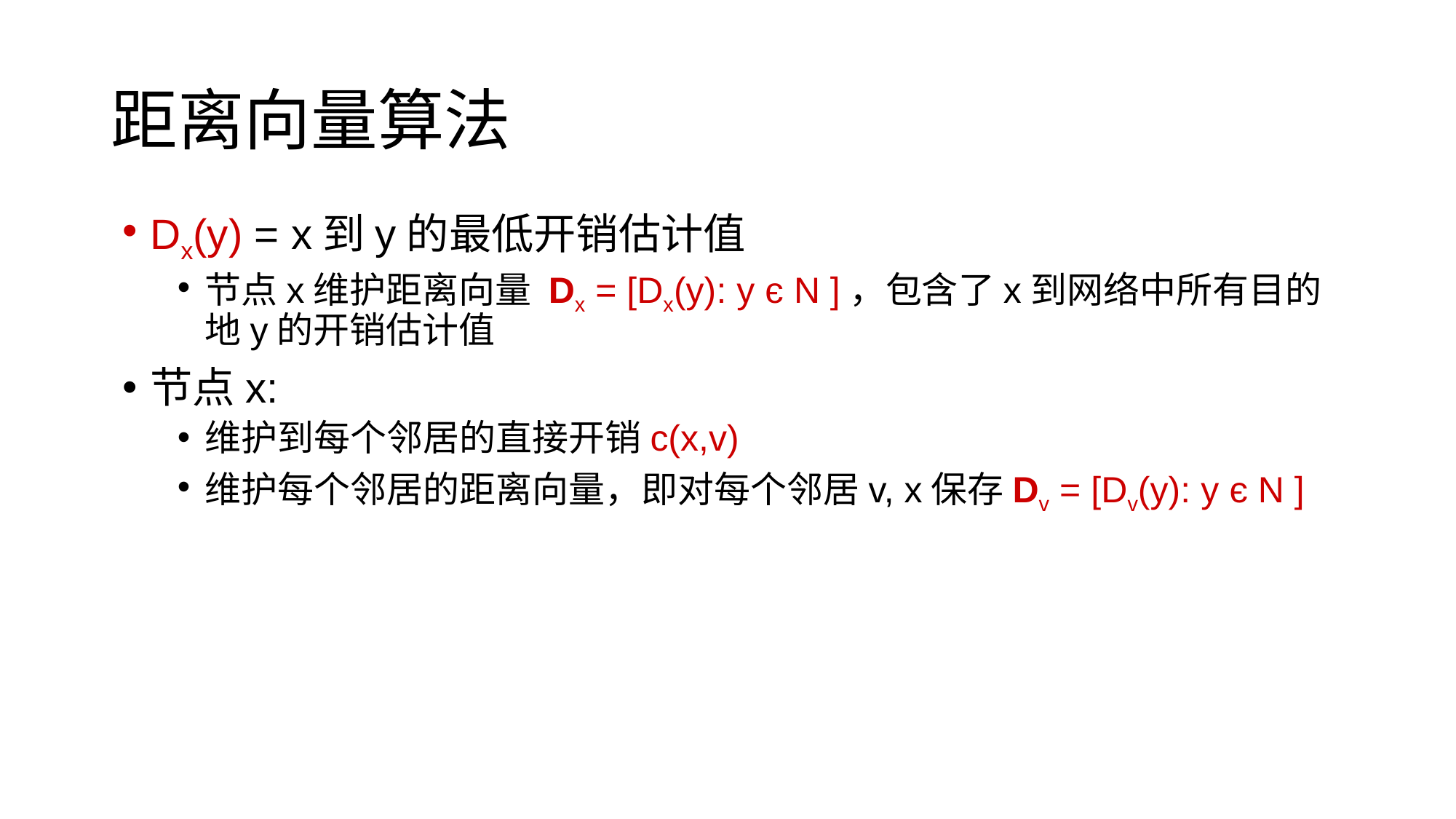

# 距离向量算法
Dx(y) = x到y的最低开销估计值
节点x维护距离向量 Dx = [Dx(y): y є N ]，包含了x到网络中所有目的地y的开销估计值
节点x:
维护到每个邻居的直接开销c(x,v)
维护每个邻居的距离向量，即对每个邻居v, x保存Dv = [Dv(y): y є N ]